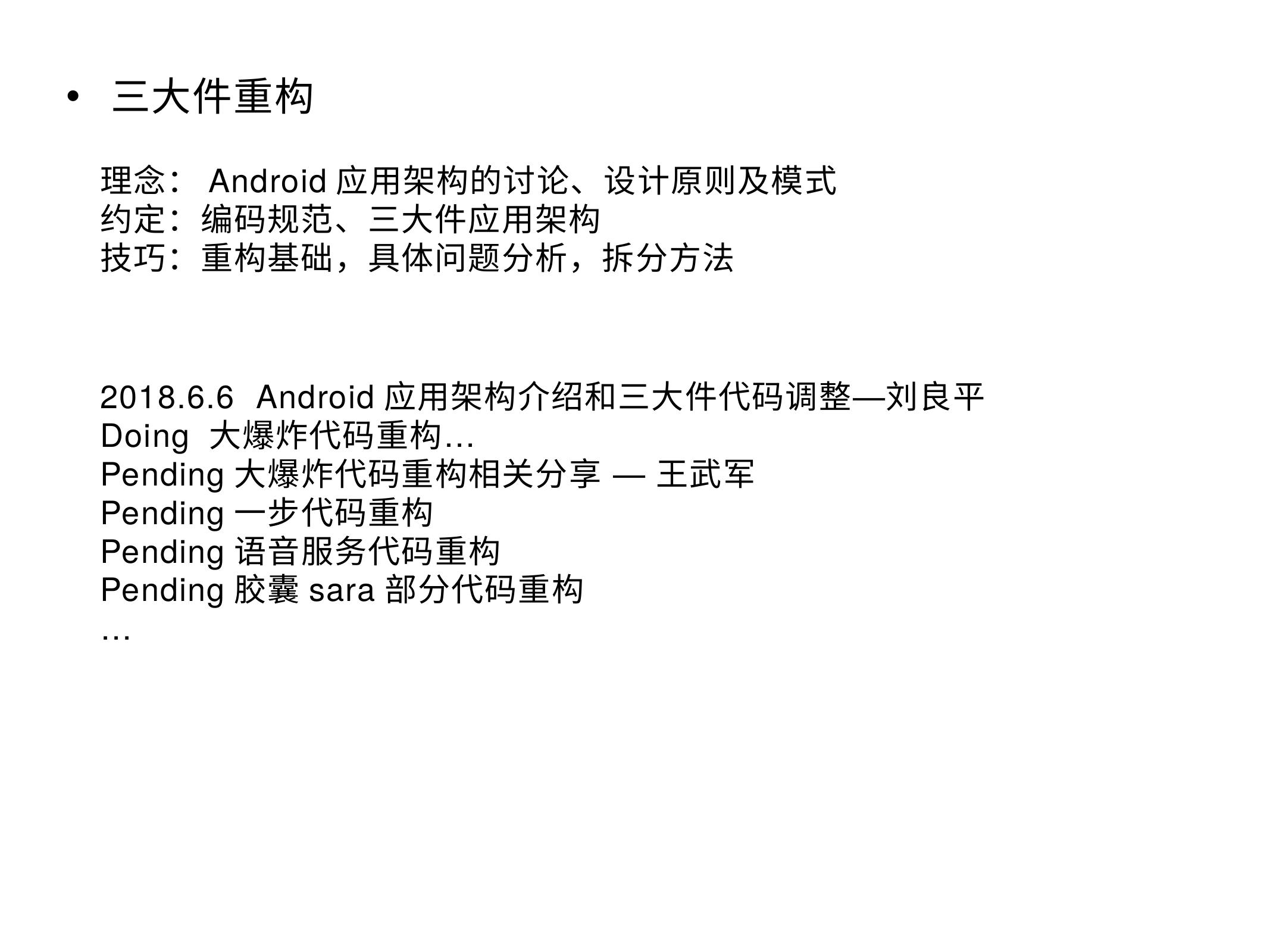

三大件重构

理念：Android应用架构的讨论、设计原则及模式
约定：编码规范、三大件应用架构
技巧：重构基础，具体问题分析，拆分方法
2018.6.6  Android应用架构介绍和三大件代码调整—刘良平
Doing 大爆炸代码重构…
Pending大爆炸代码重构相关分享 — 王武军
Pending一步代码重构
Pending语音服务代码重构
Pending胶囊sara部分代码重构
…